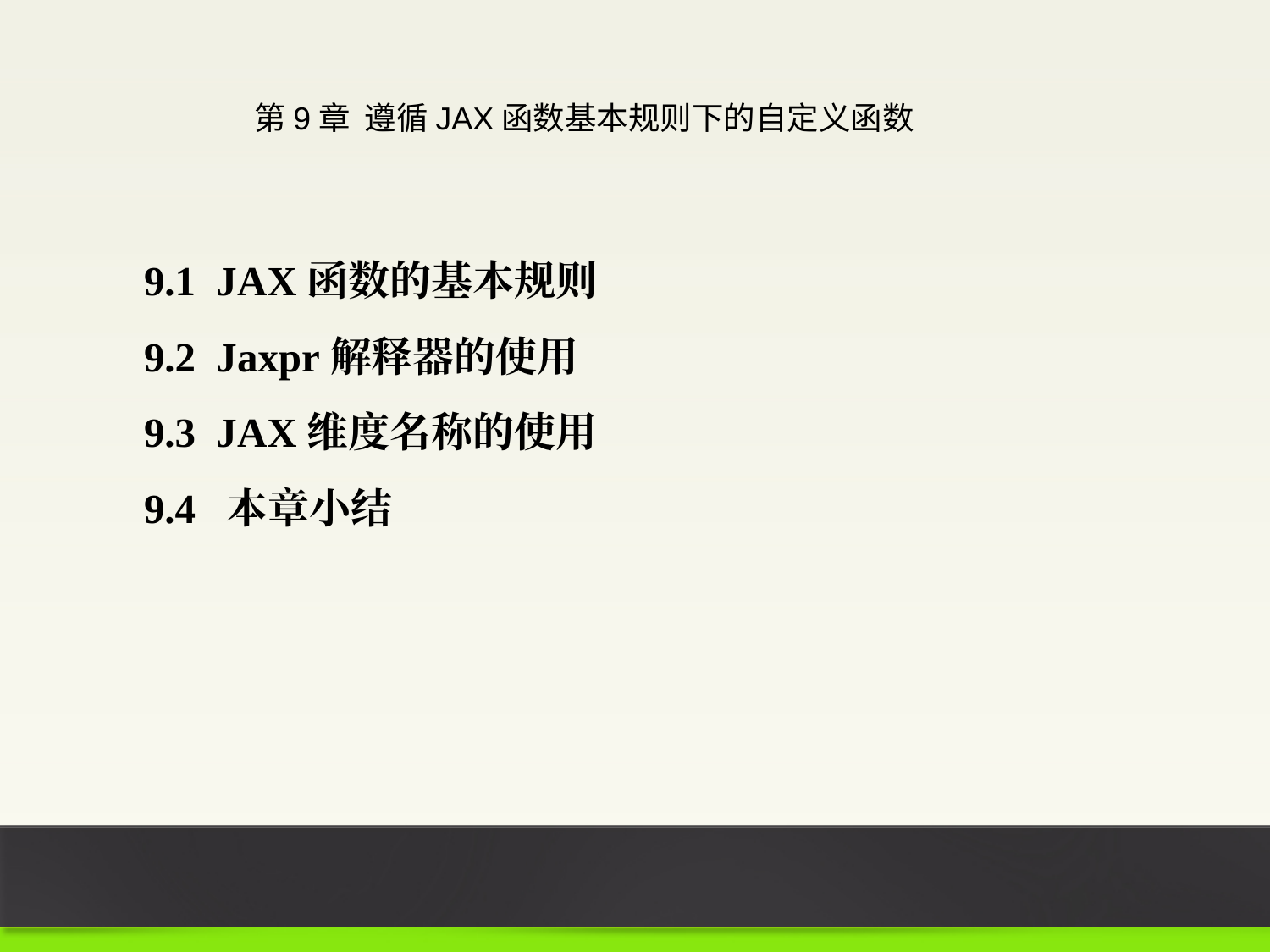

第9章  遵循JAX函数基本规则下的自定义函数
9.1  JAX函数的基本规则
9.2  Jaxpr解释器的使用
9.3  JAX维度名称的使用
9.4  本章小结